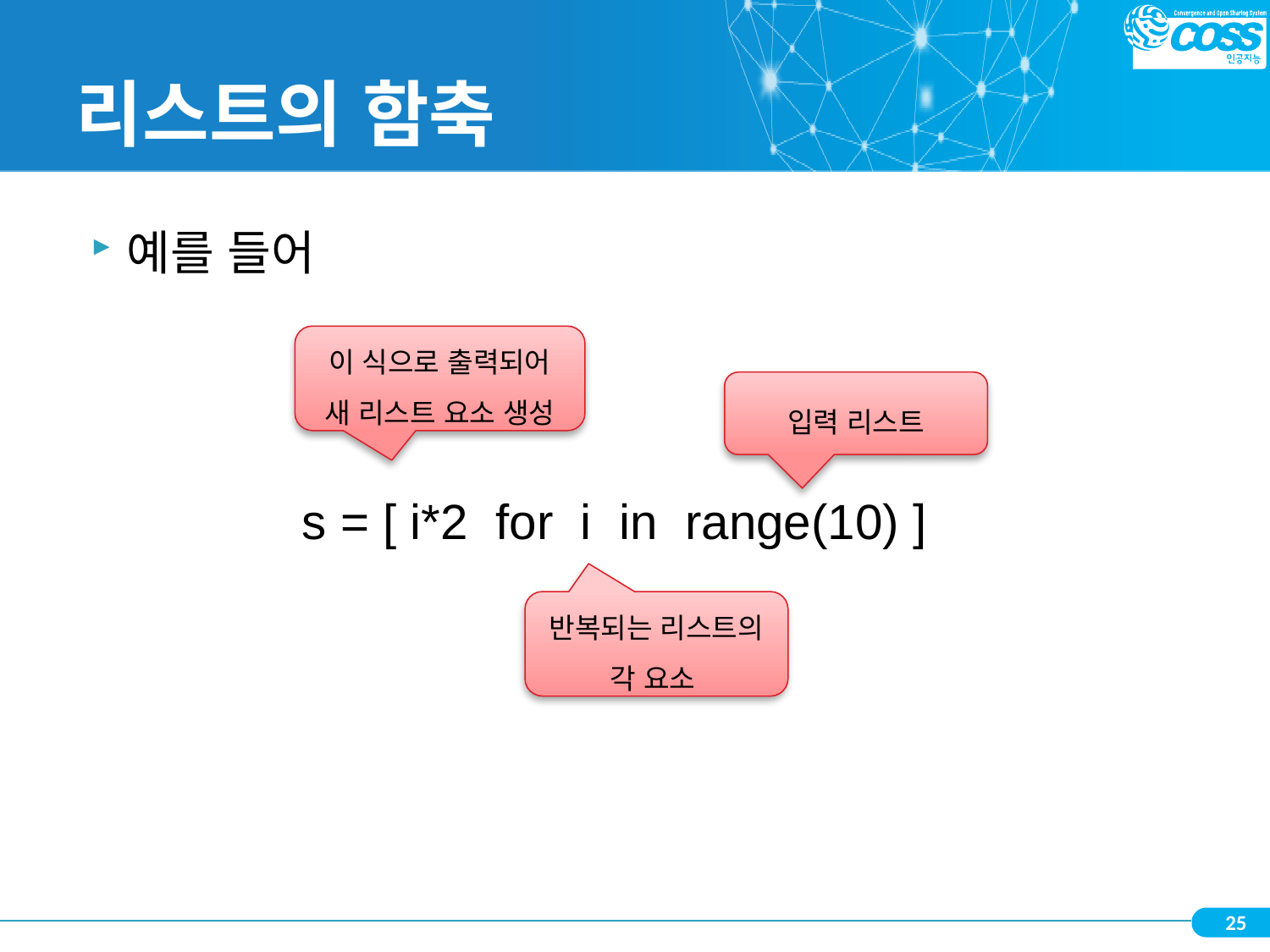

# 리스트의 함축
예를 들어
이 식으로 출력되어
새 리스트 요소 생성
입력 리스트
s = [ i*2  for  i  in  range(10) ]
반복되는 리스트의 각 요소